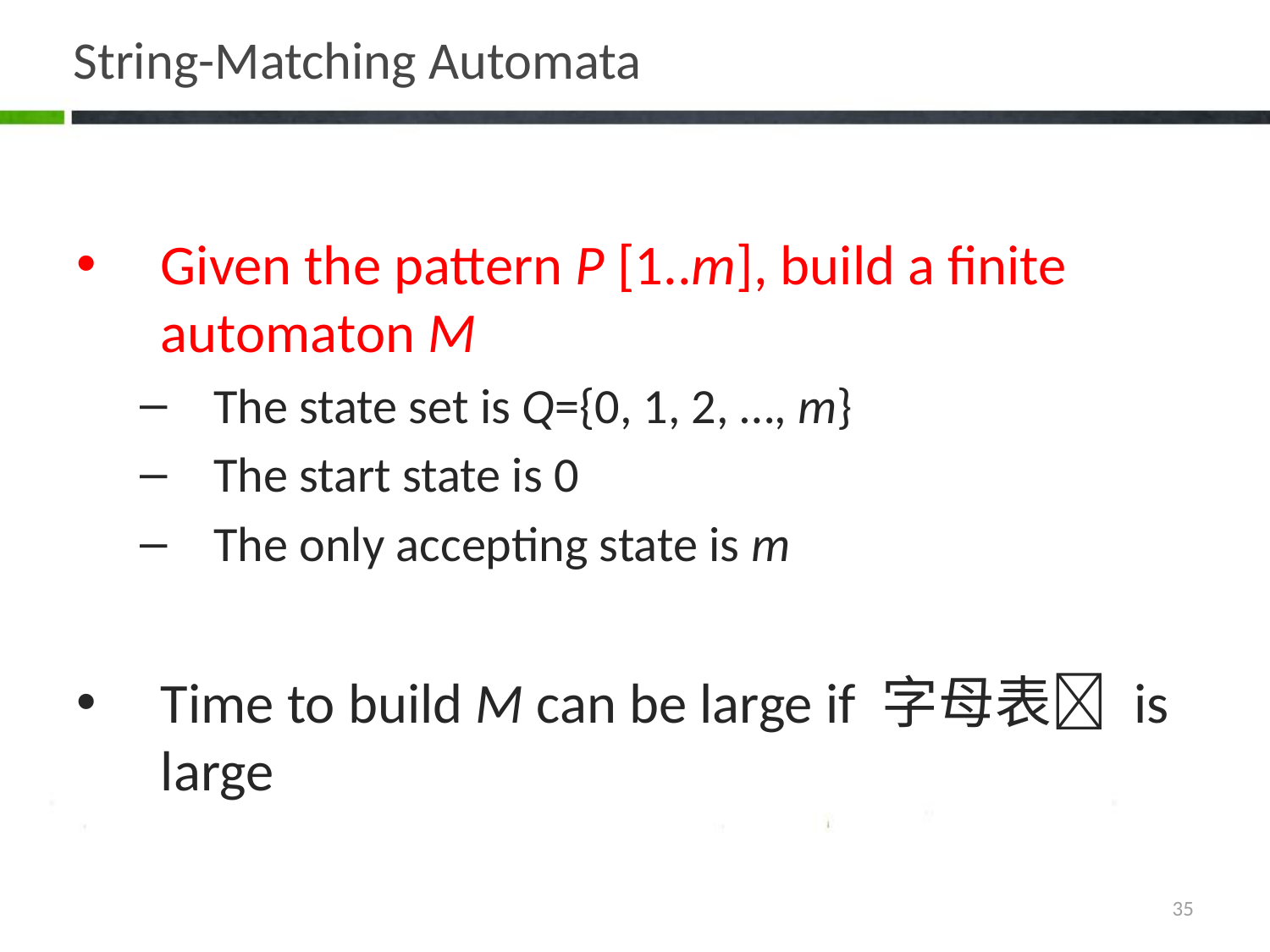

# String-Matching Automata
Given the pattern P [1..m], build a finite automaton M
The state set is Q={0, 1, 2, …, m}
The start state is 0
The only accepting state is m

Time to build M can be large if 字母表∑ is large
35